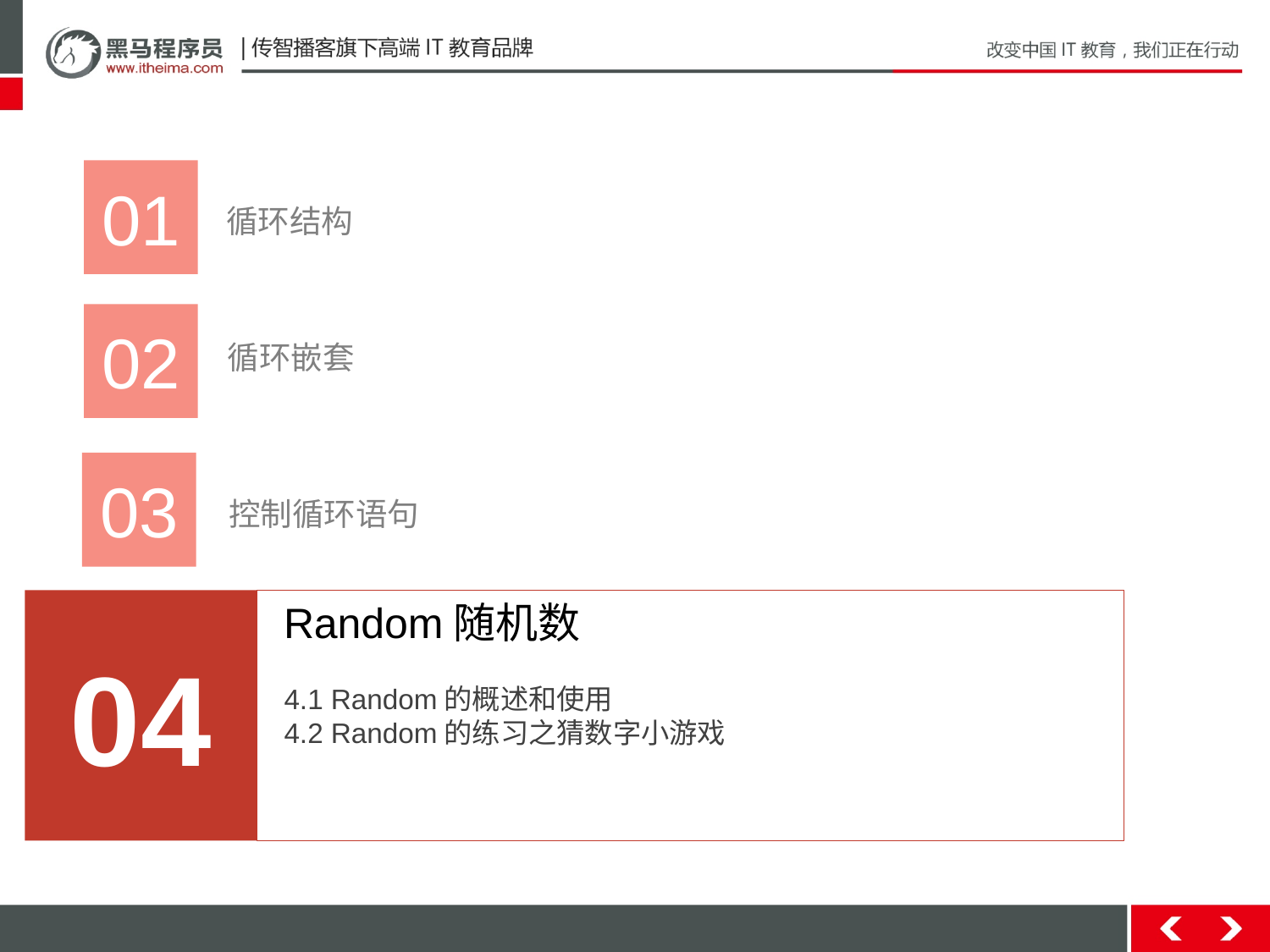

01
循环结构
02
循环嵌套
03

控制循环语句

04
 Random随机数

4.1 Random的概述和使用
4.2 Random的练习之猜数字小游戏